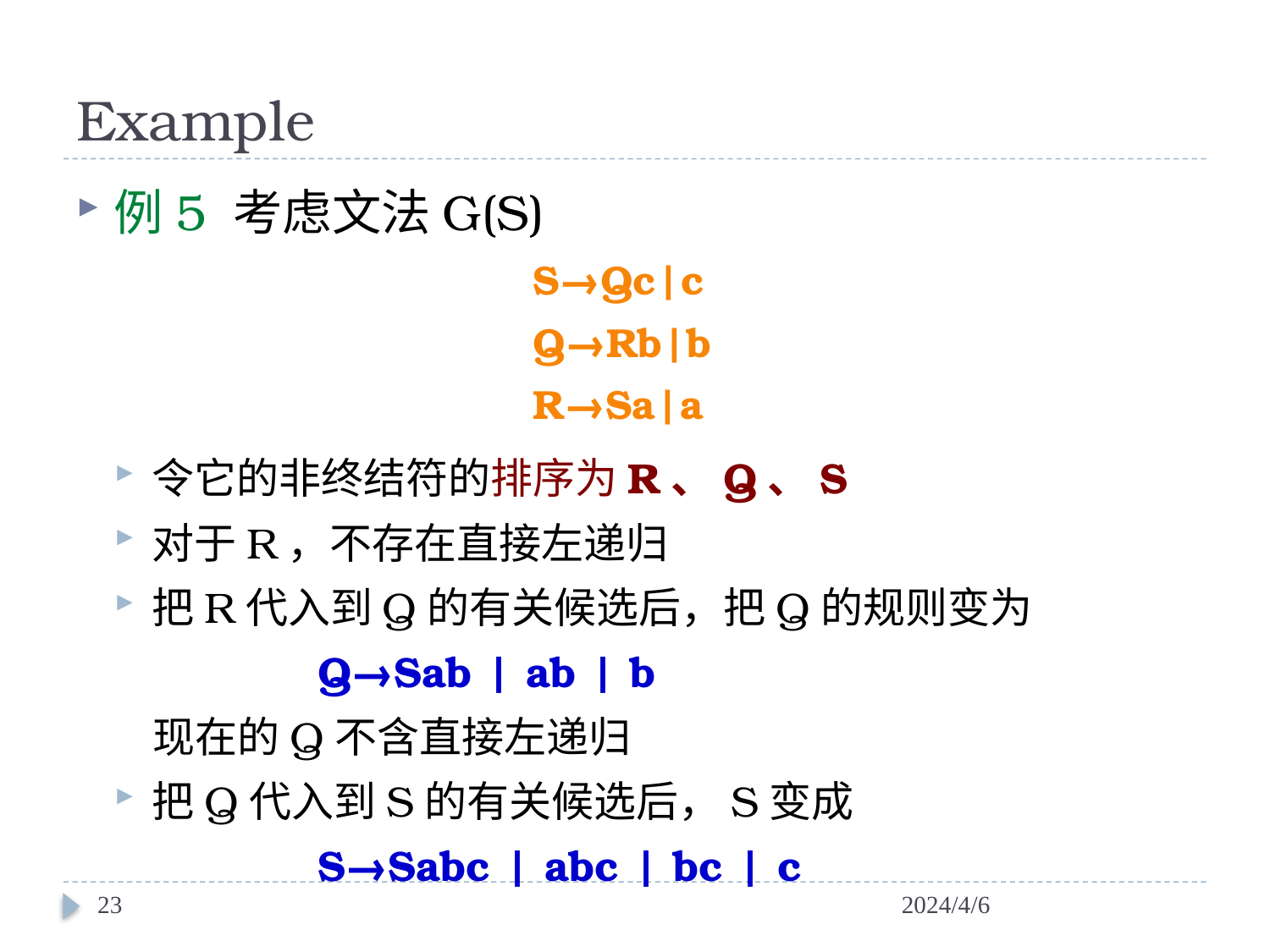

# Example
例5 考虑文法G(S)
				S→Qc|c
				Q→Rb|b
				R→Sa|a
令它的非终结符的排序为R、Q、S
对于R，不存在直接左递归
把R代入到Q的有关候选后，把Q的规则变为
               Q→Sab | ab | b
   现在的Q不含直接左递归
把Q代入到S的有关候选后，S变成
               S→Sabc | abc | bc | c

23
2024/4/6